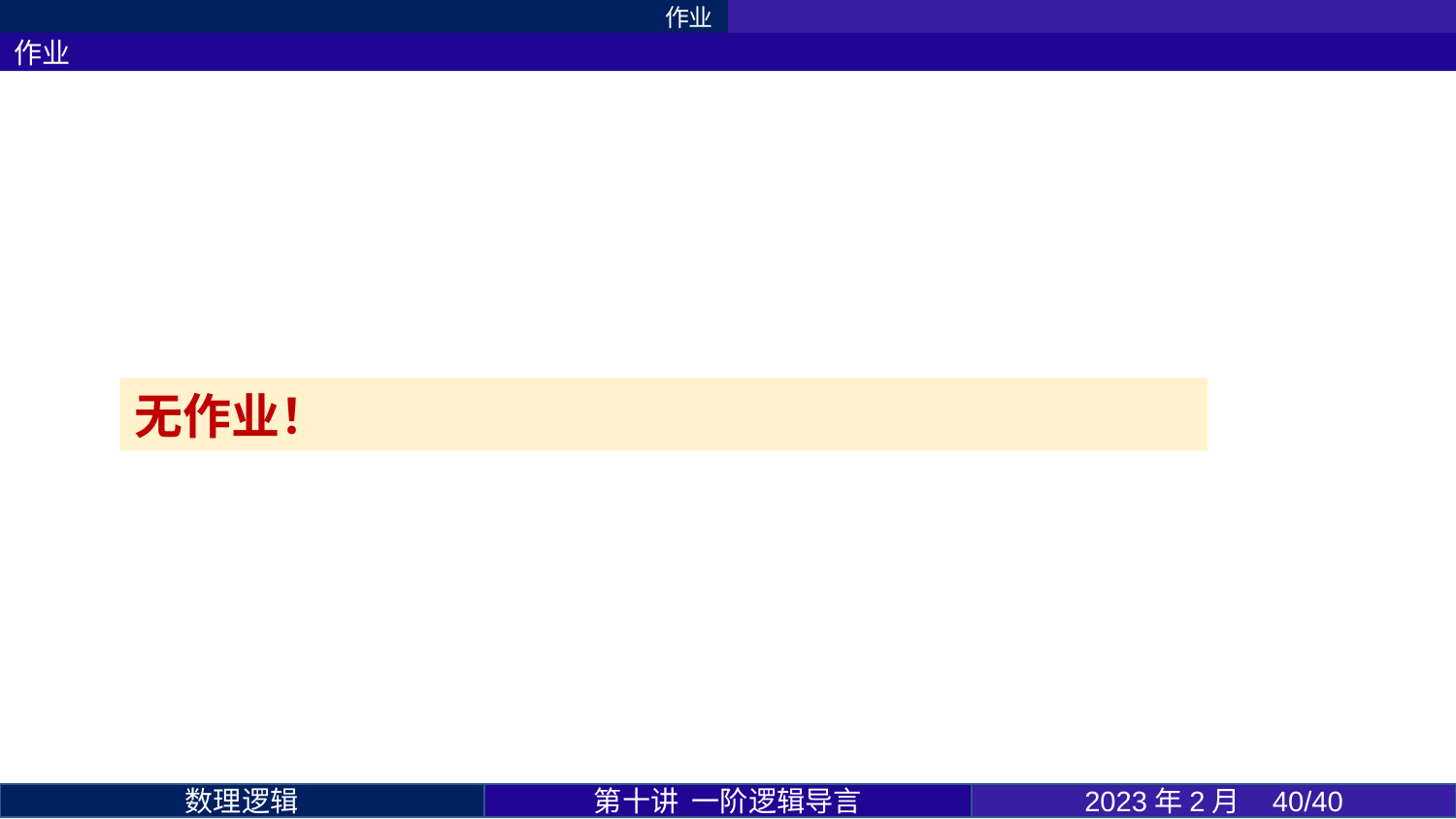

作业
作业
无作业！
第十讲  一阶逻辑导言
2023年2月    40/40
数理逻辑